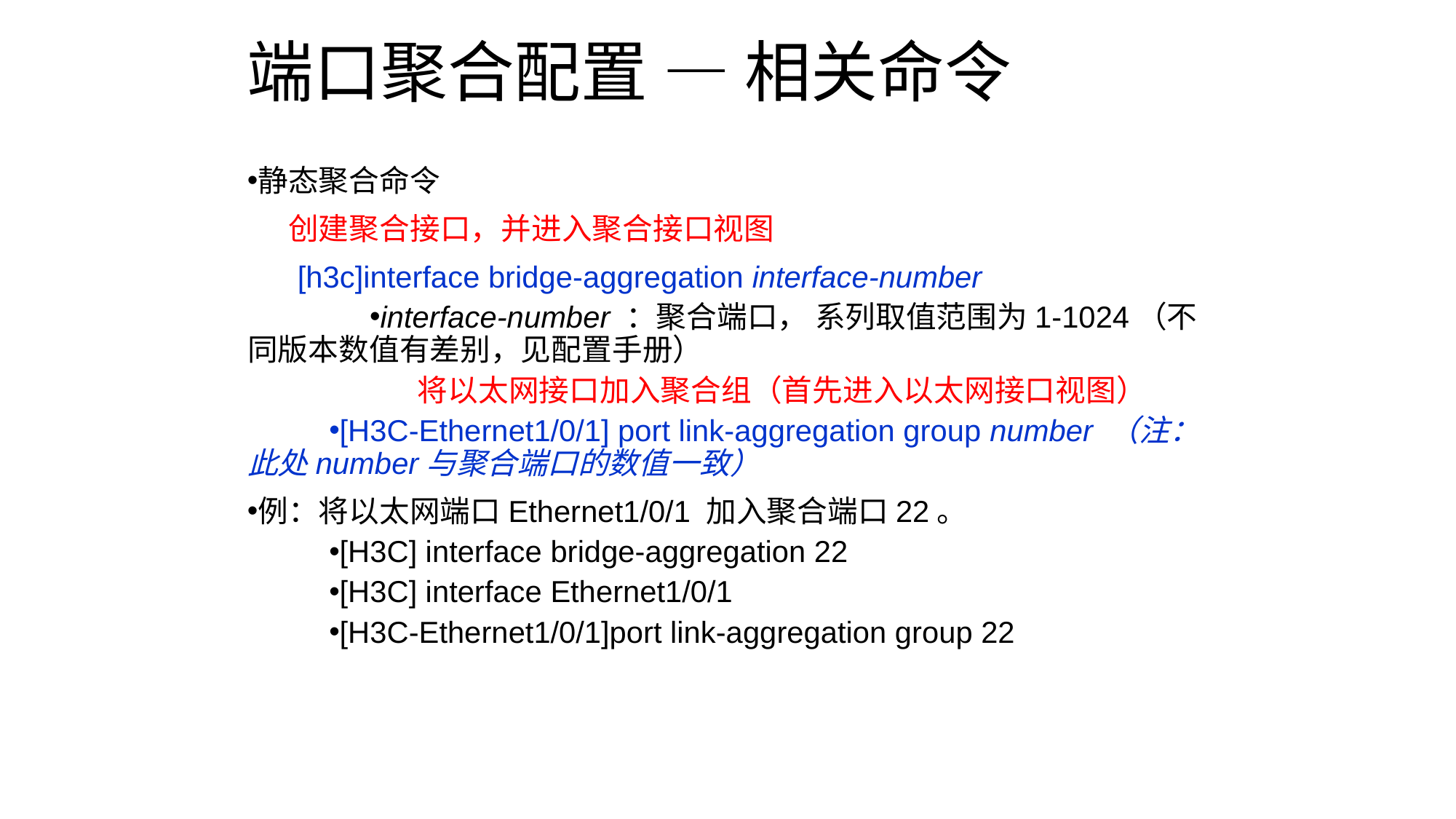

# 端口聚合配置 — 相关命令
静态聚合命令
     创建聚合接口，并进入聚合接口视图
      [h3c]interface bridge-aggregation interface-number
interface-number ：聚合端口， 系列取值范围为1-1024（不同版本数值有差别，见配置手册）
      将以太网接口加入聚合组（首先进入以太网接口视图）
[H3C-Ethernet1/0/1] port link-aggregation group number （注：此处number与聚合端口的数值一致）
例：将以太网端口Ethernet1/0/1 加入聚合端口22。
[H3C] interface bridge-aggregation 22
[H3C] interface Ethernet1/0/1
[H3C-Ethernet1/0/1]port link-aggregation group 22